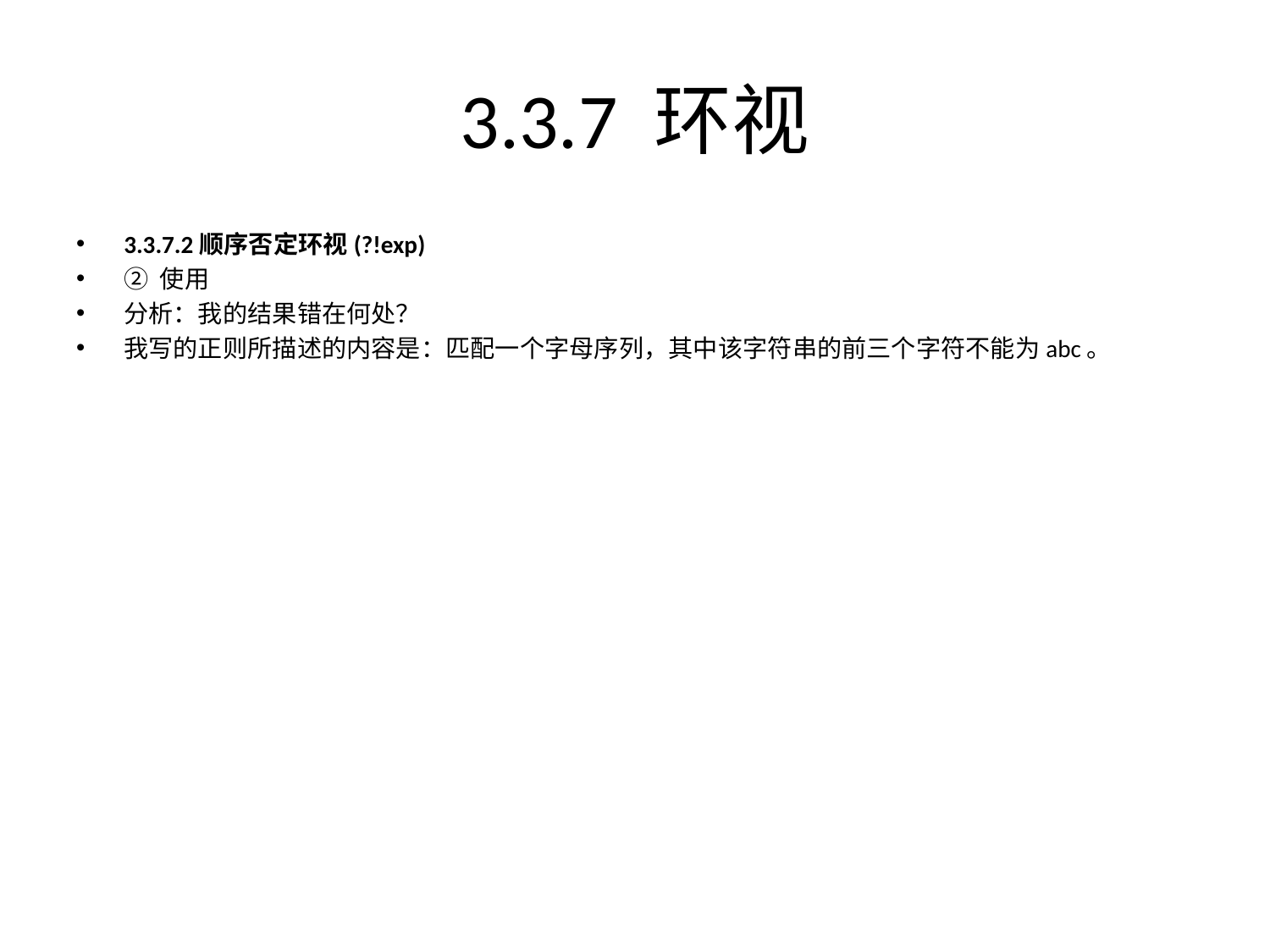

# 3.3.7 环视
3.3.7.2顺序否定环视(?!exp)
② 使用
分析：我的结果错在何处？
我写的正则所描述的内容是：匹配一个字母序列，其中该字符串的前三个字符不能为abc。